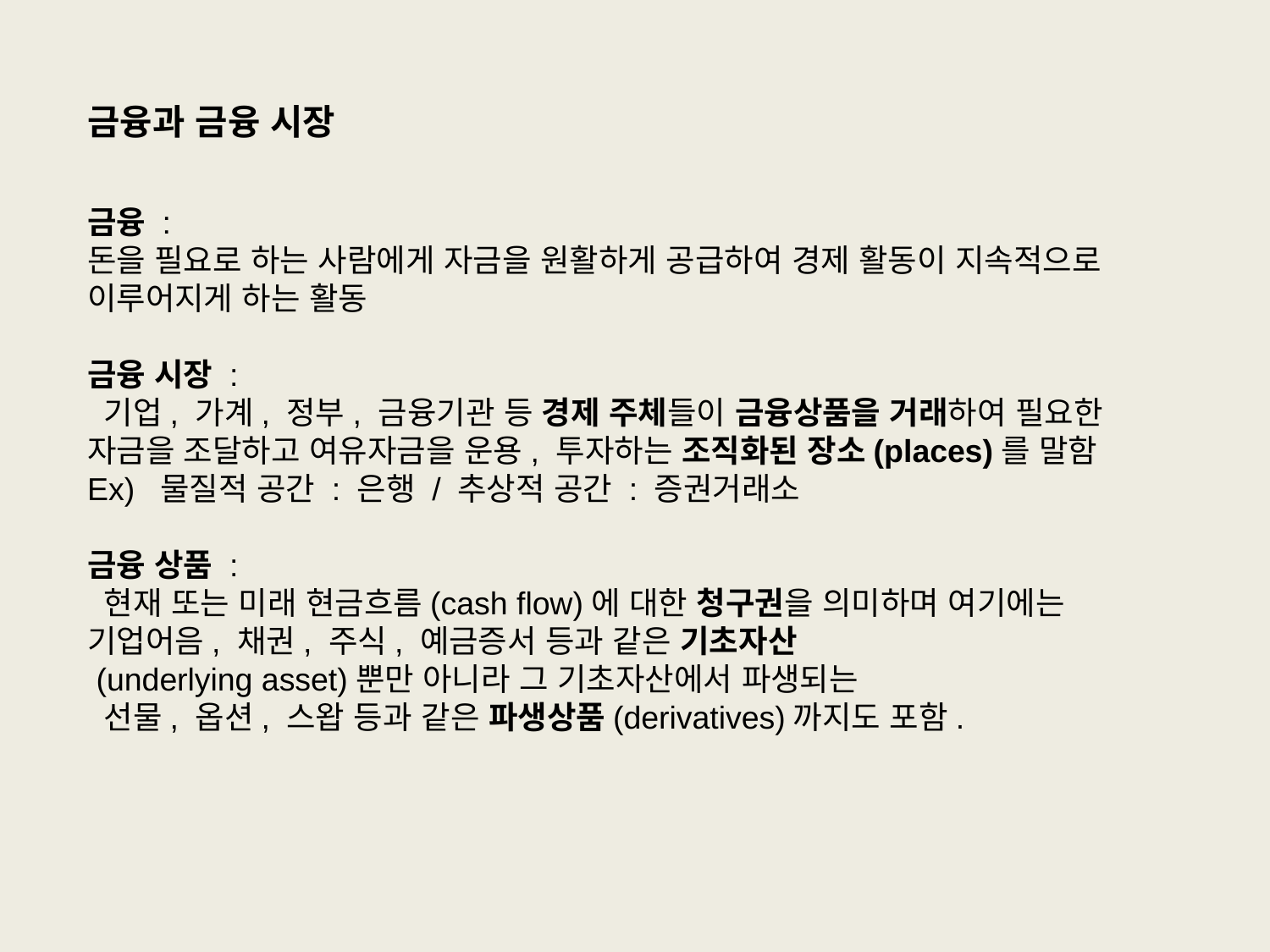

# 금융과 금융 시장
금융 :
돈을 필요로 하는 사람에게 자금을 원활하게 공급하여 경제 활동이 지속적으로 이루어지게 하는 활동

금융 시장 :
 기업, 가계, 정부, 금융기관 등 경제 주체들이 금융상품을 거래하여 필요한 자금을 조달하고 여유자금을 운용, 투자하는 조직화된 장소(places)를 말함
Ex)  물질적 공간 : 은행 / 추상적 공간 : 증권거래소

금융 상품 :
 현재 또는 미래 현금흐름(cash flow)에 대한 청구권을 의미하며 여기에는 기업어음, 채권, 주식, 예금증서 등과 같은 기초자산
 (underlying asset)뿐만 아니라 그 기초자산에서 파생되는
 선물, 옵션, 스왑 등과 같은 파생상품(derivatives)까지도 포함.